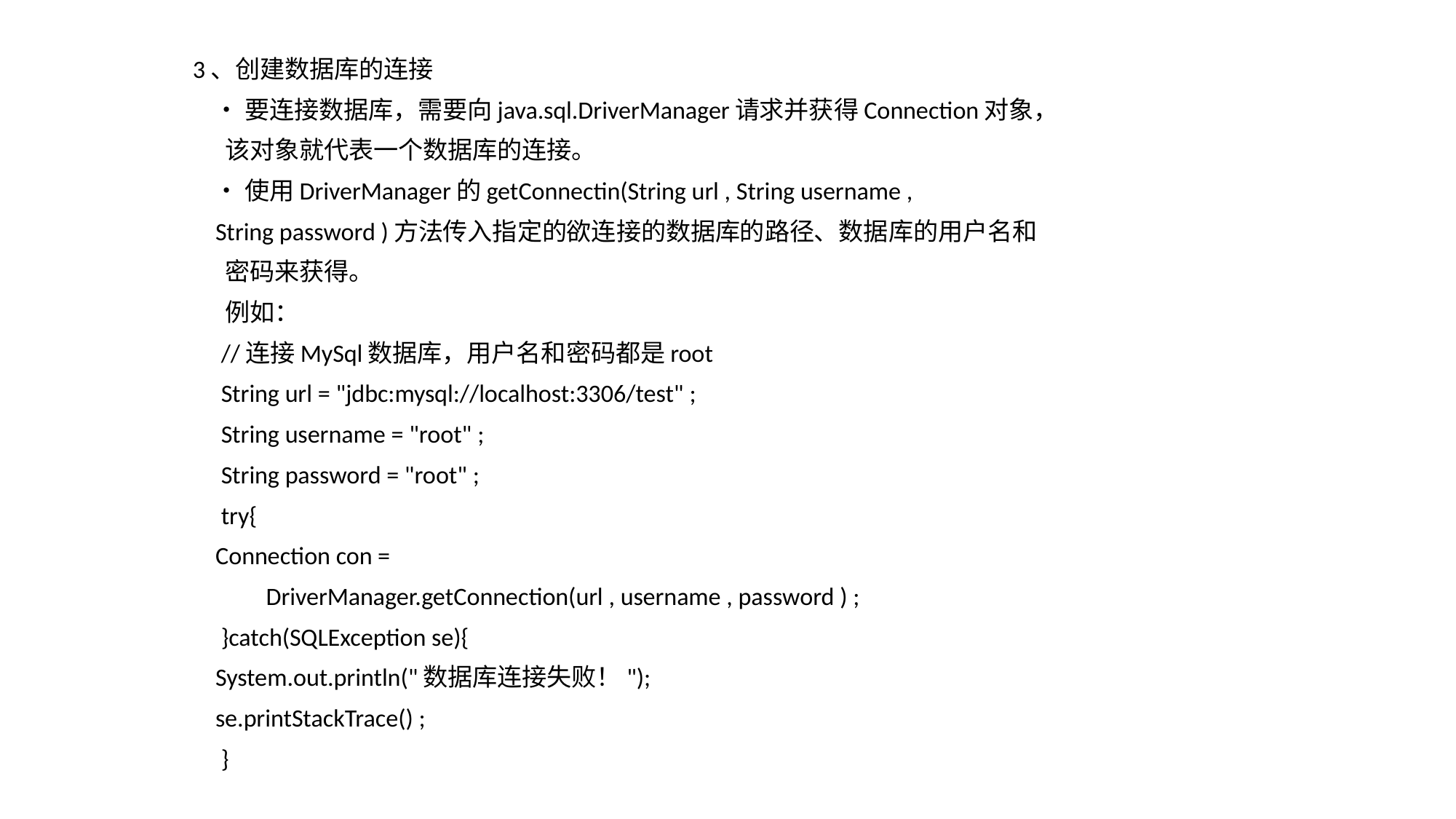

3、创建数据库的连接
    •要连接数据库，需要向java.sql.DriverManager请求并获得Connection对象，
     该对象就代表一个数据库的连接。
    •使用DriverManager的getConnectin(String url , String username ,
    String password )方法传入指定的欲连接的数据库的路径、数据库的用户名和
     密码来获得。
     例如：
     //连接MySql数据库，用户名和密码都是root
     String url = "jdbc:mysql://localhost:3306/test" ;
     String username = "root" ;
     String password = "root" ;
     try{
    Connection con =
             DriverManager.getConnection(url , username , password ) ;
     }catch(SQLException se){
    System.out.println("数据库连接失败！");
    se.printStackTrace() ;
     }